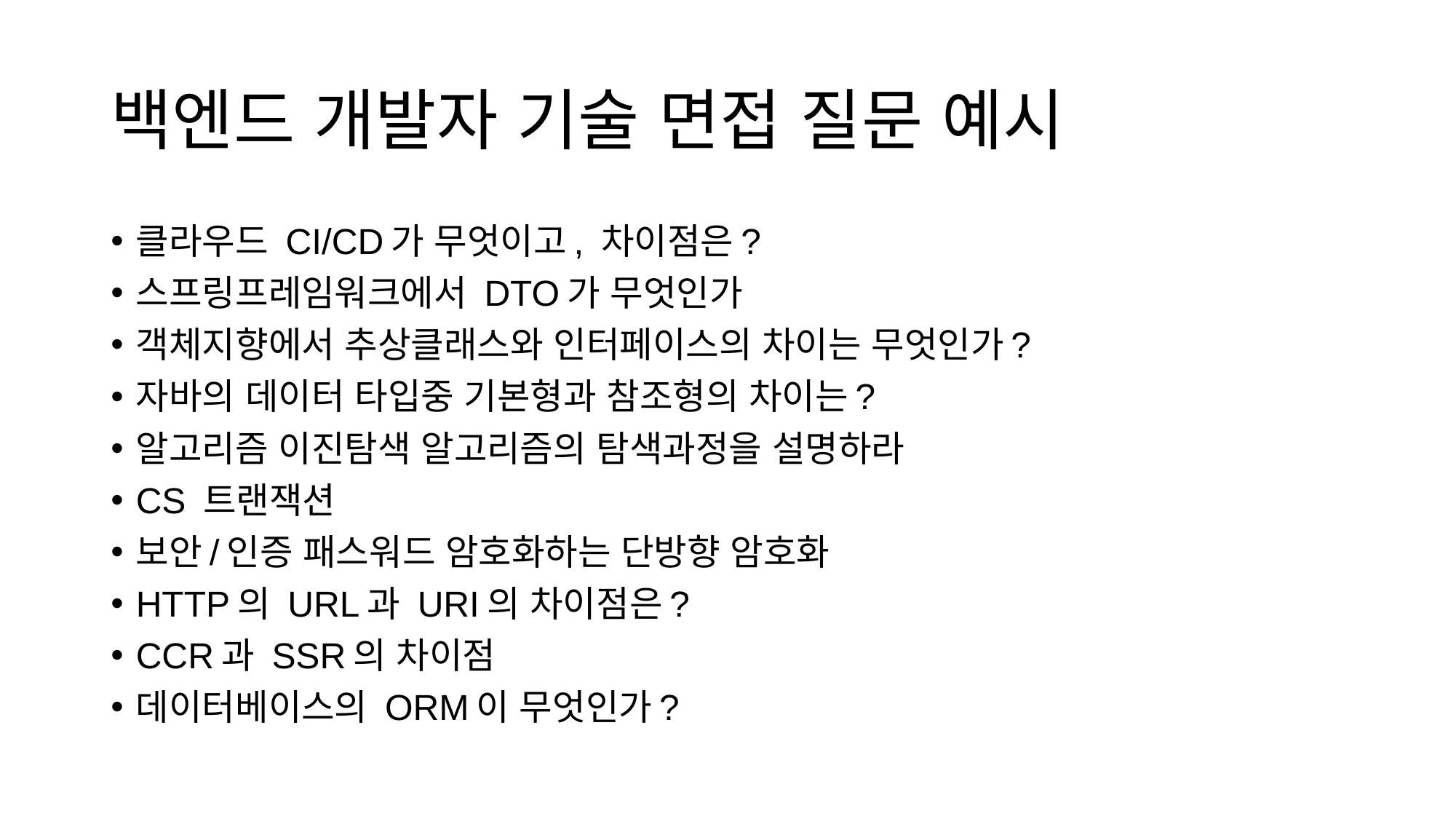

# 백엔드 개발자 기술 면접 질문 예시
클라우드 CI/CD가 무엇이고, 차이점은?
스프링프레임워크에서 DTO가 무엇인가
객체지향에서 추상클래스와 인터페이스의 차이는 무엇인가?
자바의 데이터 타입중 기본형과 참조형의 차이는?
알고리즘 이진탐색 알고리즘의 탐색과정을 설명하라
CS 트랜잭션
보안/인증 패스워드 암호화하는 단방향 암호화
HTTP의 URL과 URI의 차이점은?
CCR과 SSR의 차이점
데이터베이스의 ORM이 무엇인가?